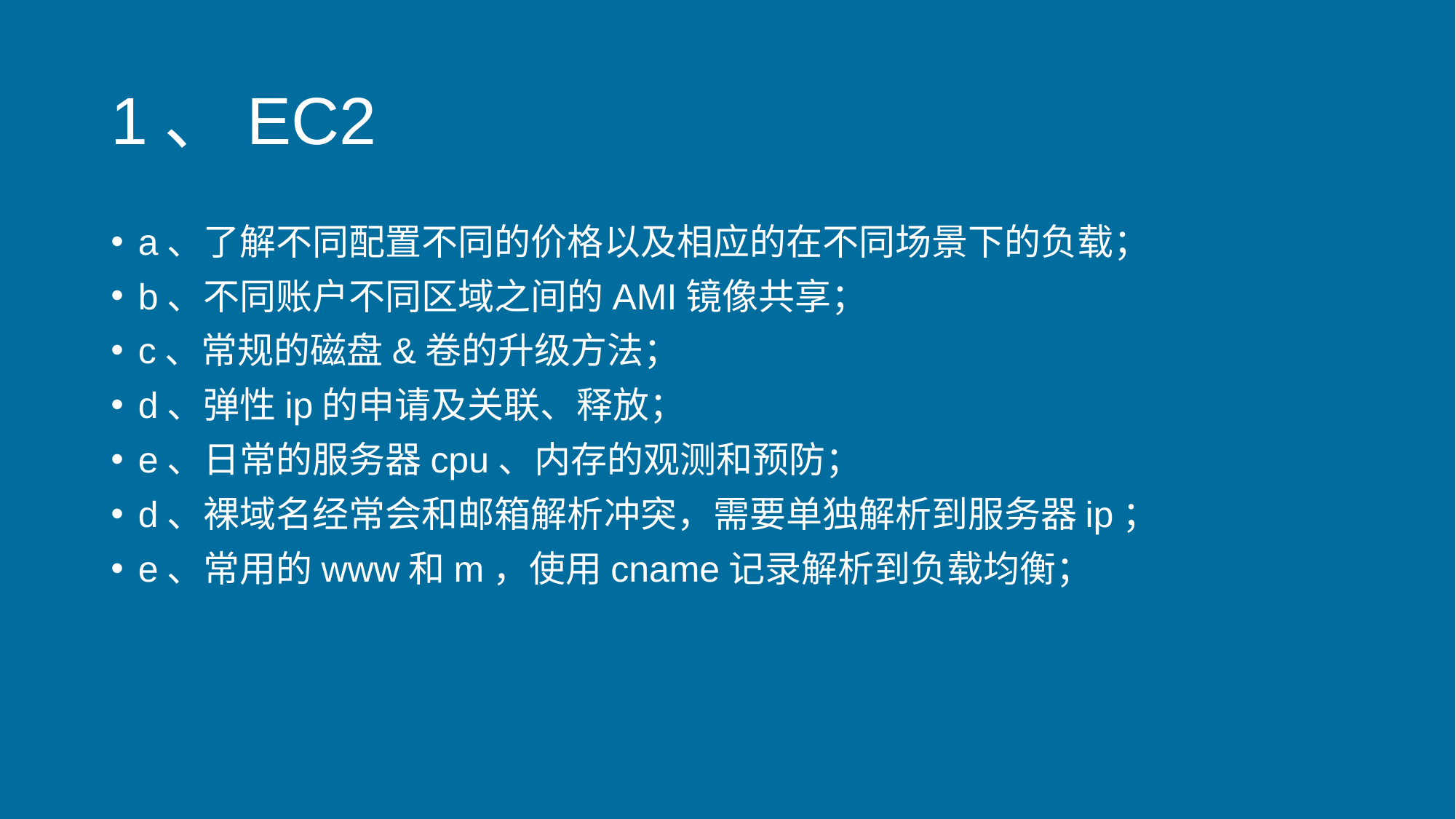

# 1、EC2
a、了解不同配置不同的价格以及相应的在不同场景下的负载；
b、不同账户不同区域之间的AMI镜像共享；
c、常规的磁盘&卷的升级方法；
d、弹性ip的申请及关联、释放；
e、日常的服务器cpu、内存的观测和预防；
d、裸域名经常会和邮箱解析冲突，需要单独解析到服务器ip；
e、常用的www和m，使用cname记录解析到负载均衡；